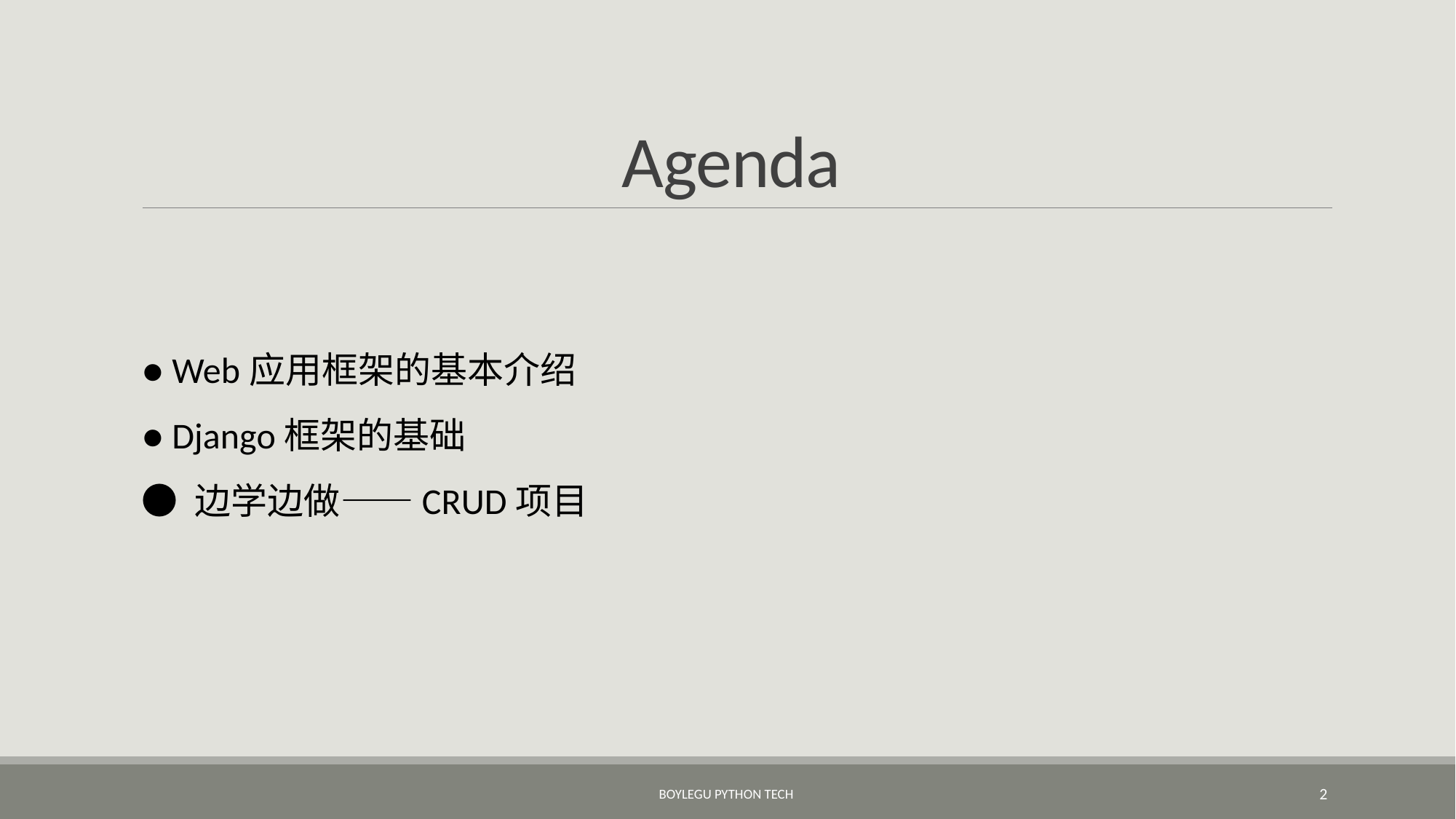

# Agenda

● Web应用框架的基本介绍
● Django框架的基础
● 边学边做——CRUD项目
BoyleGu Python Tech
2